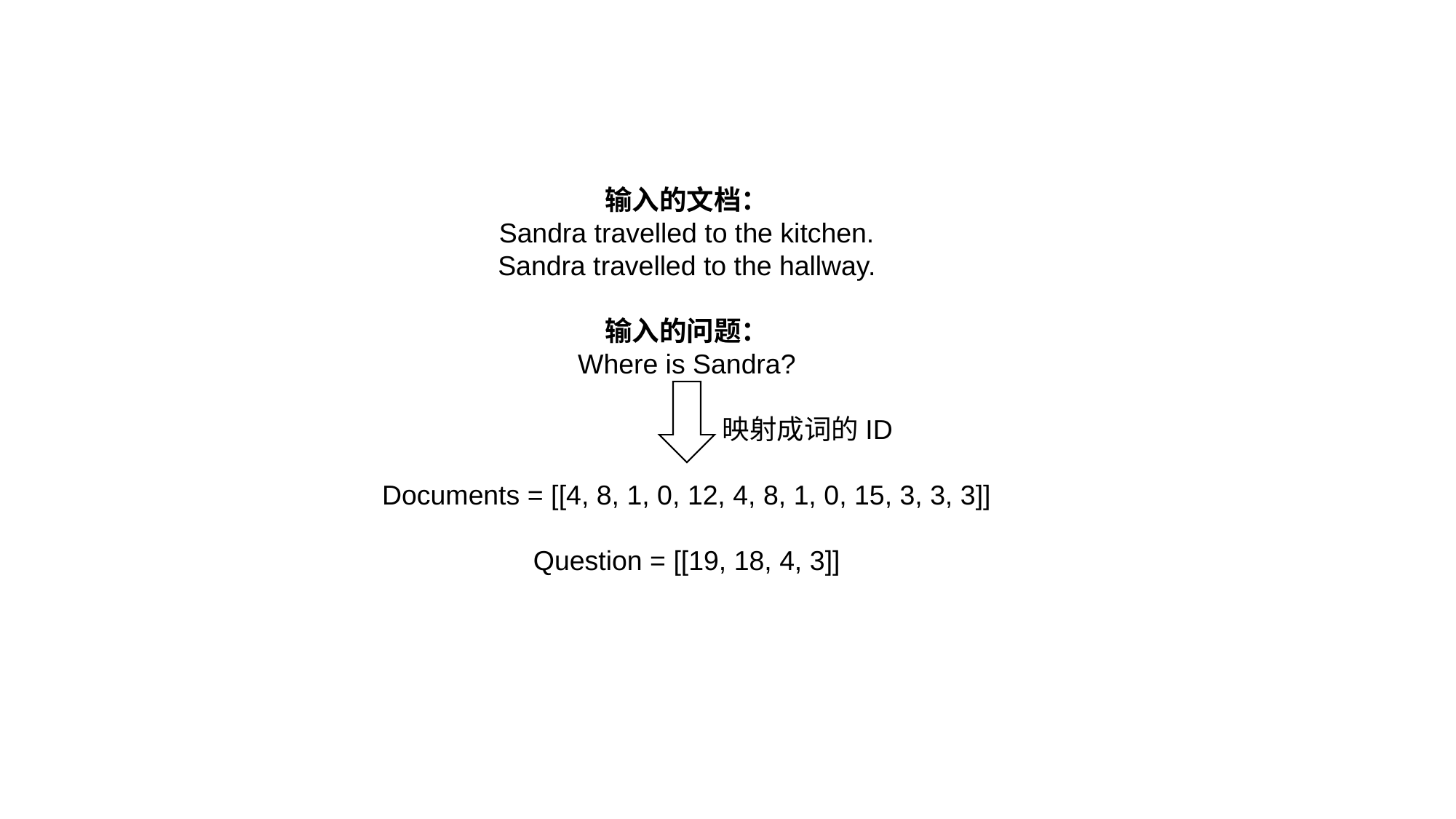

输入的文档：
Sandra travelled to the kitchen.
Sandra travelled to the hallway.

输入的问题：
Where is Sandra?

                                      映射成词的ID

Documents = [[4, 8, 1, 0, 12, 4, 8, 1, 0, 15, 3, 3, 3]]

Question = [[19, 18, 4, 3]]